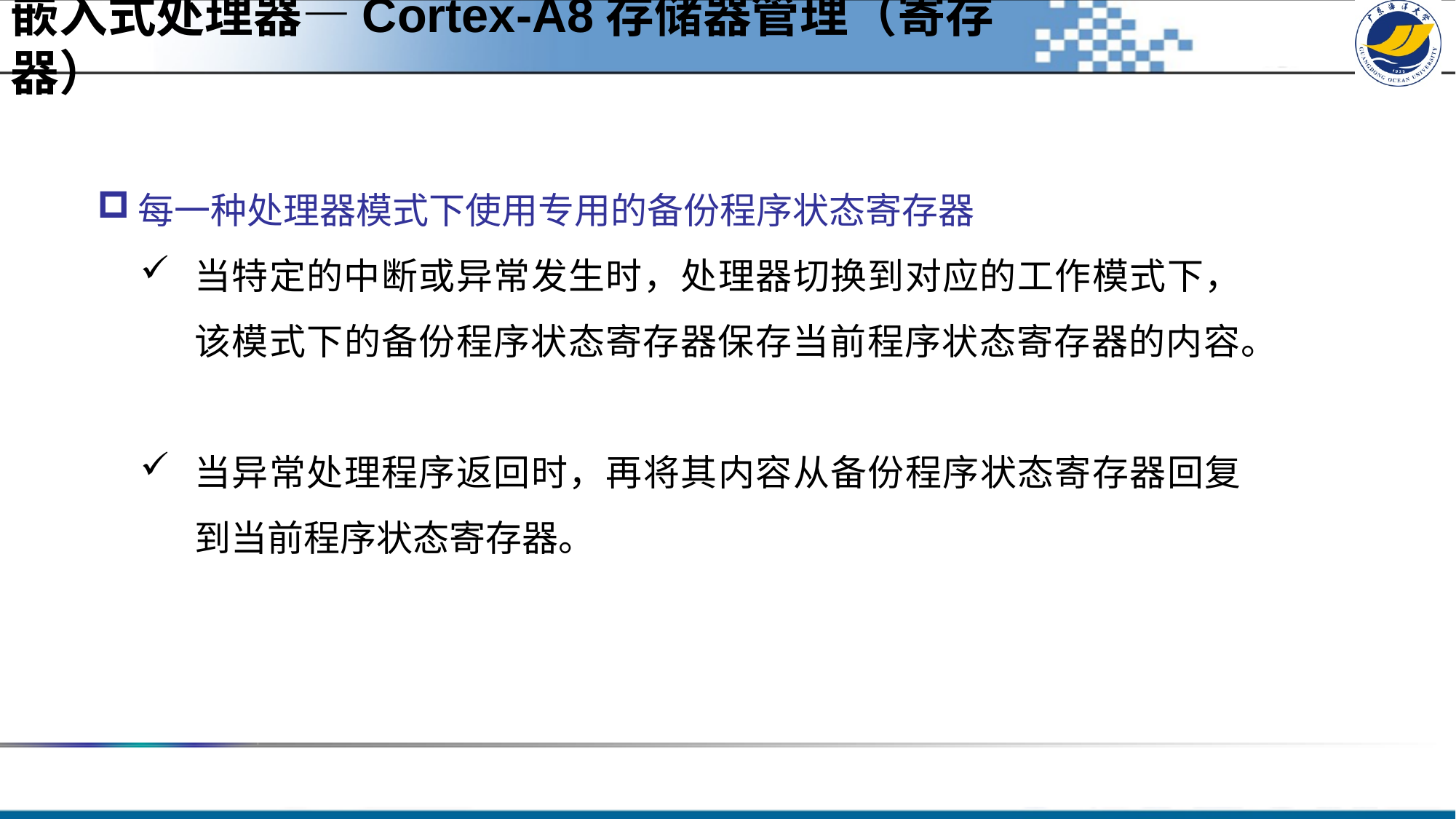

嵌入式处理器—Cortex-A8存储器管理（寄存器）
每一种处理器模式下使用专用的备份程序状态寄存器
当特定的中断或异常发生时，处理器切换到对应的工作模式下，该模式下的备份程序状态寄存器保存当前程序状态寄存器的内容。
当异常处理程序返回时，再将其内容从备份程序状态寄存器回复到当前程序状态寄存器。
108